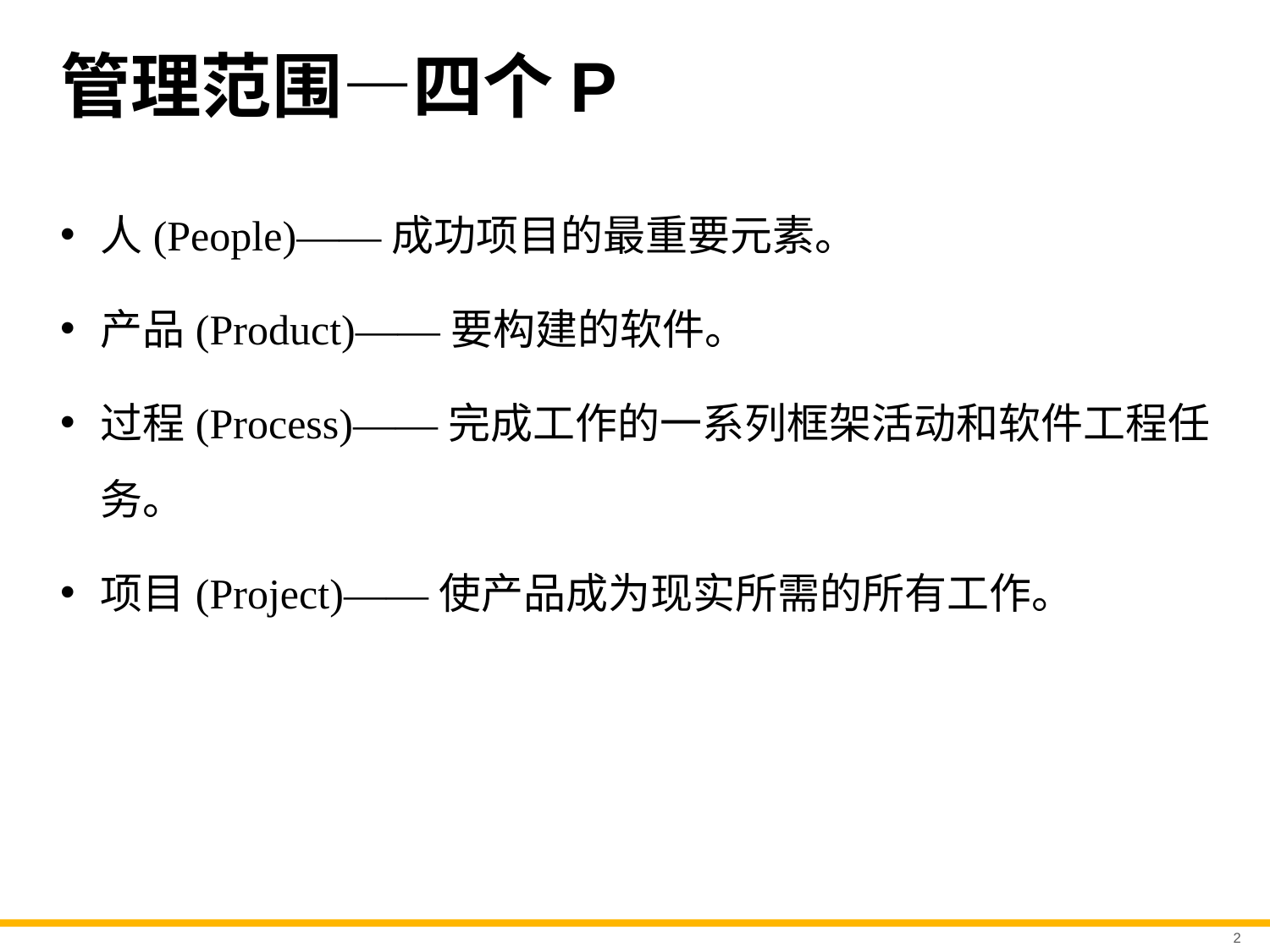

# 管理范围—四个P
人(People)——成功项目的最重要元素。
产品(Product)——要构建的软件。
过程(Process)——完成工作的一系列框架活动和软件工程任务。
项目(Project)——使产品成为现实所需的所有工作。
2